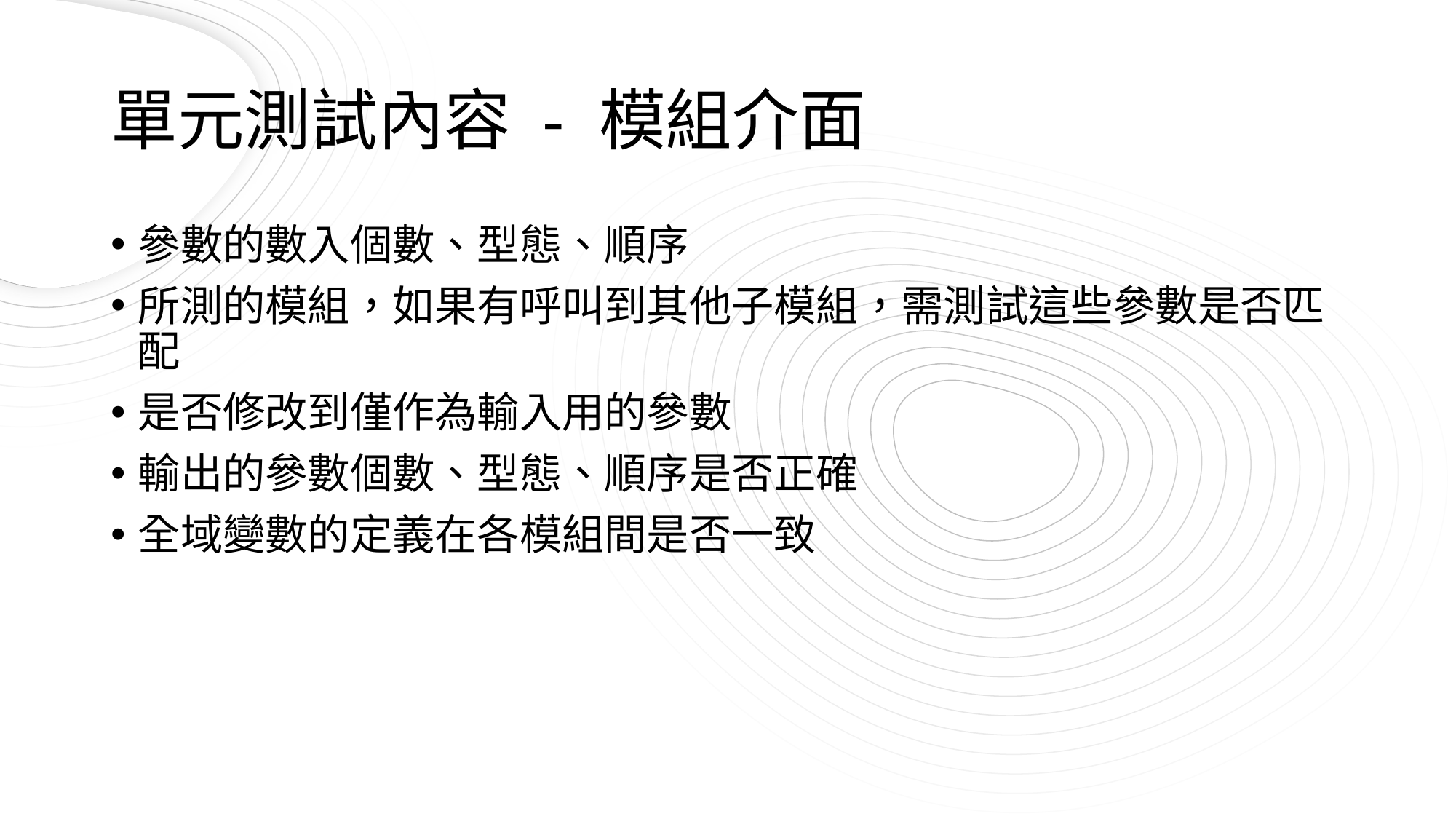

# 單元測試內容 - 模組介面
參數的數入個數、型態、順序
所測的模組，如果有呼叫到其他子模組，需測試這些參數是否匹配
是否修改到僅作為輸入用的參數
輸出的參數個數、型態、順序是否正確
全域變數的定義在各模組間是否一致